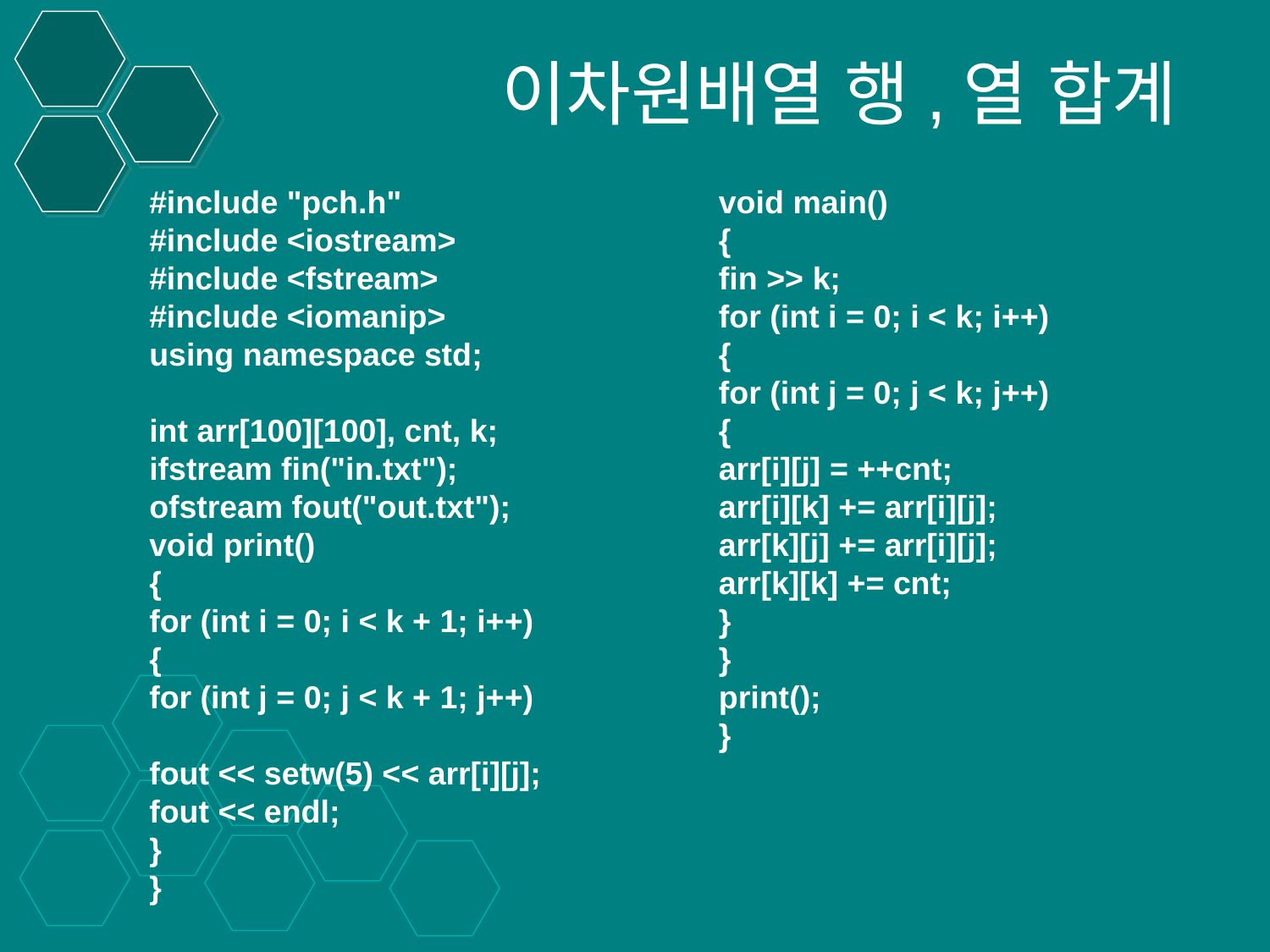

# 이차원배열 행,열 합계
#include "pch.h"
#include <iostream>
#include <fstream>
#include <iomanip>
using namespace std;

int arr[100][100], cnt, k;
ifstream fin("in.txt");
ofstream fout("out.txt");
void print()
{
for (int i = 0; i < k + 1; i++)
{
for (int j = 0; j < k + 1; j++)

fout << setw(5) << arr[i][j];
fout << endl;
}
}
void main()
{
fin >> k;
for (int i = 0; i < k; i++)
{
for (int j = 0; j < k; j++)
{
arr[i][j] = ++cnt;
arr[i][k] += arr[i][j];
arr[k][j] += arr[i][j];
arr[k][k] += cnt;
}
}
print();
}